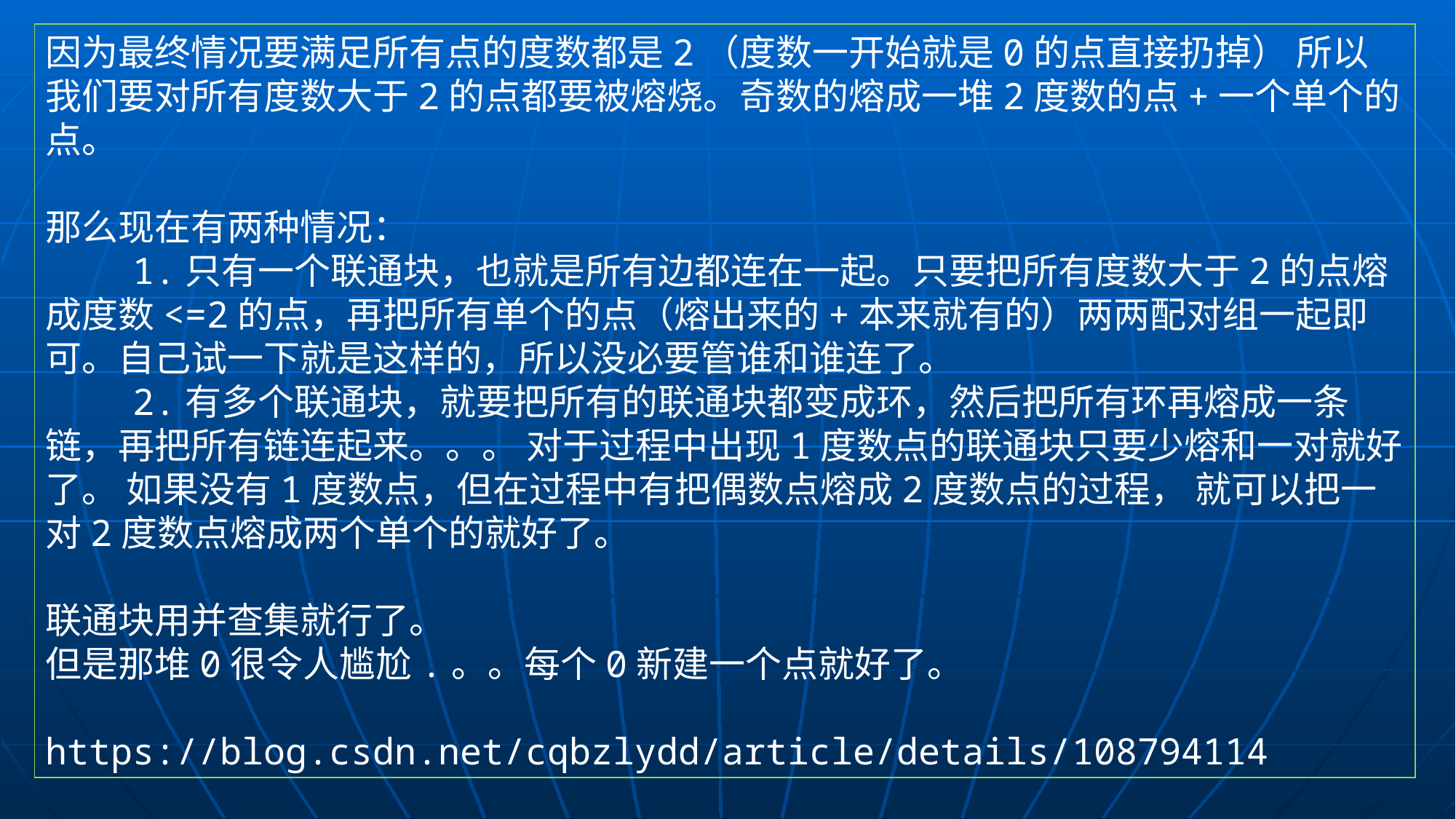

因为最终情况要满足所有点的度数都是2（度数一开始就是0的点直接扔掉） 所以我们要对所有度数大于2的点都要被熔烧。奇数的熔成一堆2度数的点+一个单个的点。

那么现在有两种情况：
    1.只有一个联通块，也就是所有边都连在一起。只要把所有度数大于2的点熔成度数<=2的点，再把所有单个的点（熔出来的+本来就有的）两两配对组一起即可。自己试一下就是这样的，所以没必要管谁和谁连了。
    2.有多个联通块，就要把所有的联通块都变成环，然后把所有环再熔成一条链，再把所有链连起来。。。 对于过程中出现1度数点的联通块只要少熔和一对就好了。 如果没有1度数点，但在过程中有把偶数点熔成2度数点的过程， 就可以把一对2度数点熔成两个单个的就好了。

联通块用并查集就行了。
但是那堆0很令人尴尬.。。每个0新建一个点就好了。

https://blog.csdn.net/cqbzlydd/article/details/108794114